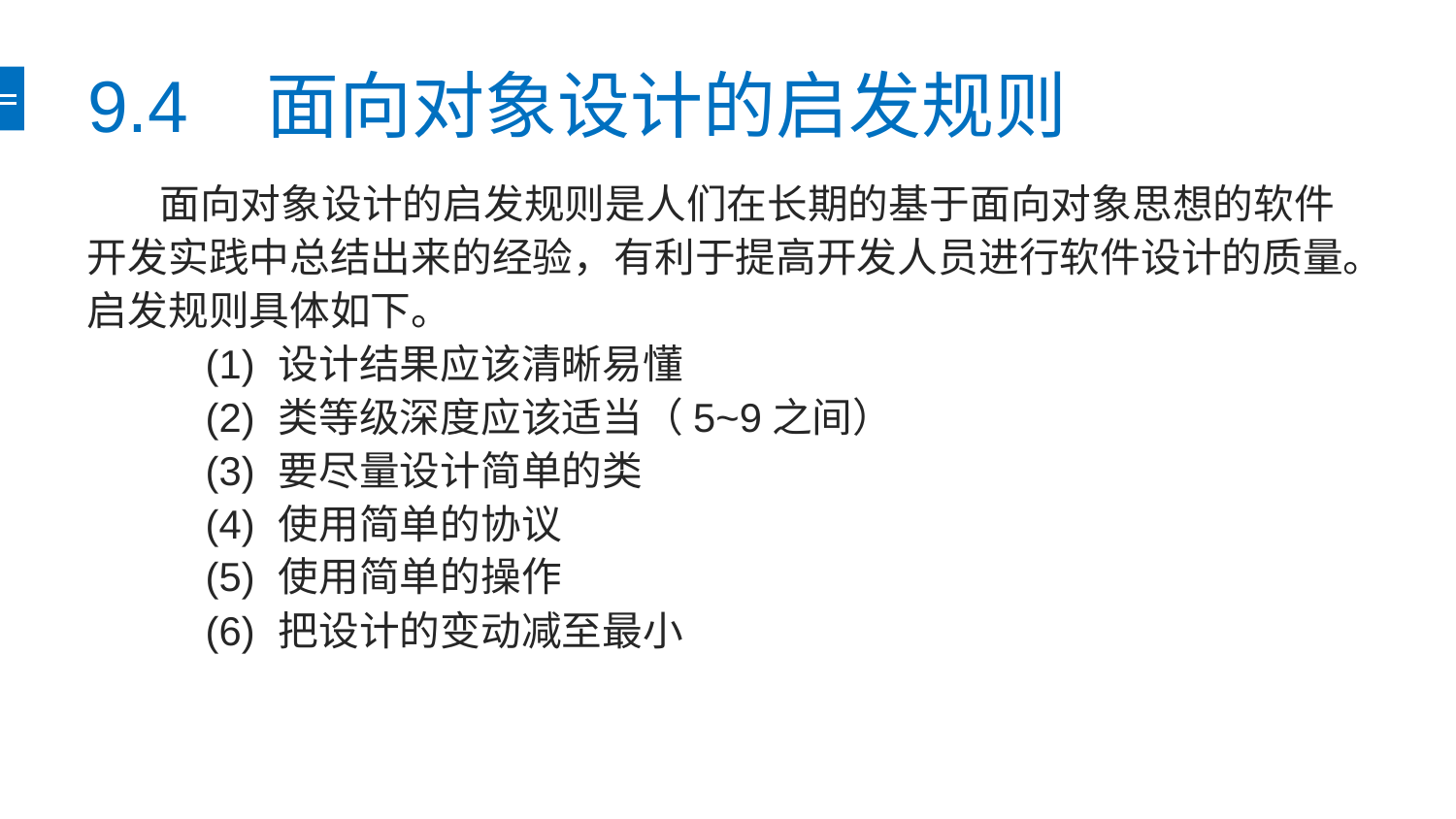

# 9.4   面向对象设计的启发规则
       面向对象设计的启发规则是人们在长期的基于面向对象思想的软件开发实践中总结出来的经验，有利于提高开发人员进行软件设计的质量。启发规则具体如下。
设计结果应该清晰易懂
类等级深度应该适当（5~9之间）
要尽量设计简单的类
使用简单的协议
使用简单的操作
把设计的变动减至最小